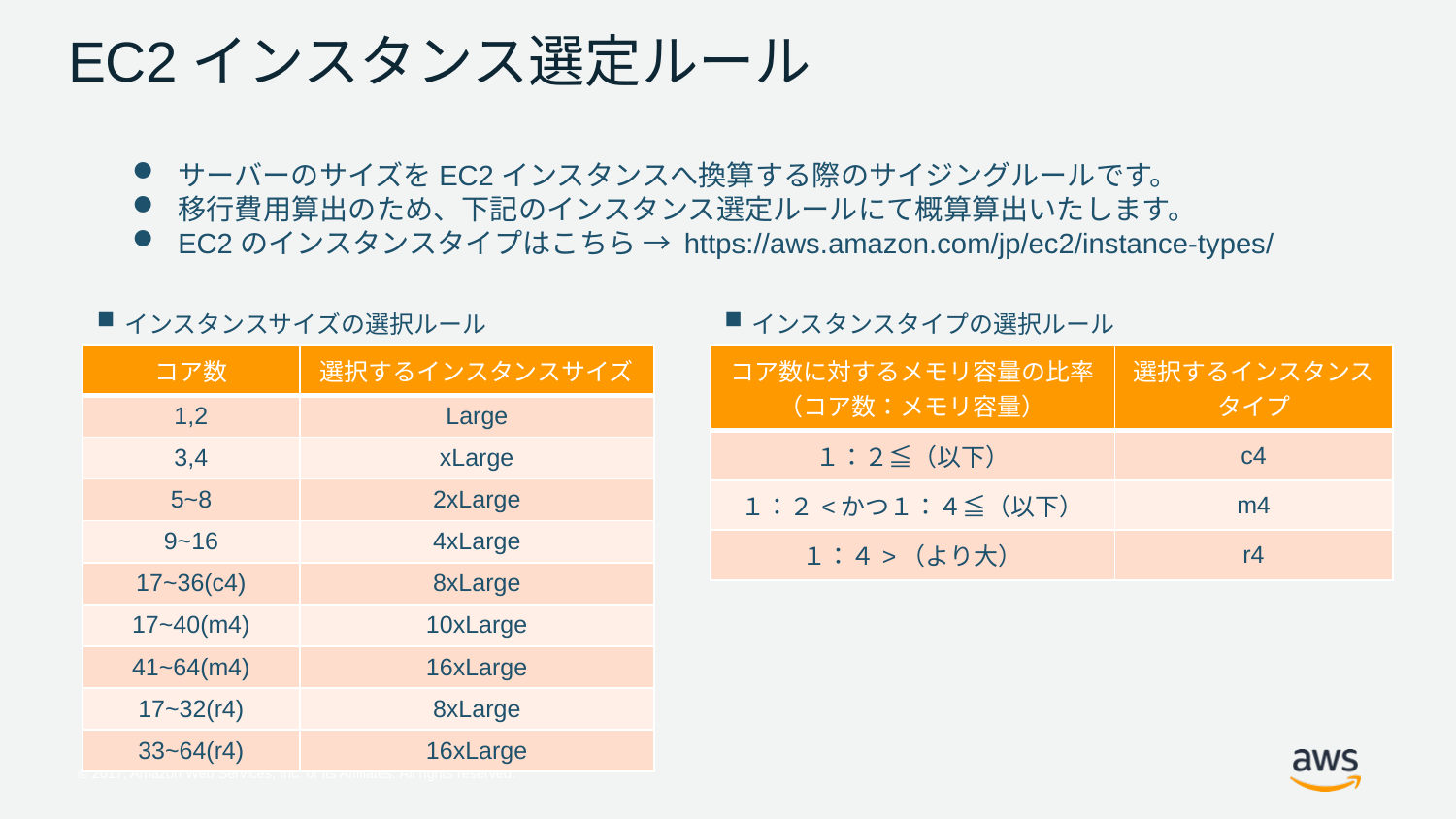

# EC2インスタンス選定ルール
サーバーのサイズをEC2インスタンスへ換算する際のサイジングルールです。
移行費用算出のため、下記のインスタンス選定ルールにて概算算出いたします。
EC2のインスタンスタイプはこちら → https://aws.amazon.com/jp/ec2/instance-types/
インスタンスサイズの選択ルール
インスタンスタイプの選択ルール
| コア数 | 選択するインスタンスサイズ |
| --- | --- |
| 1,2 | Large |
| 3,4 | xLarge |
| 5~8 | 2xLarge |
| 9~16 | 4xLarge |
| 17~36(c4) | 8xLarge |
| 17~40(m4) | 10xLarge |
| 41~64(m4) | 16xLarge |
| 17~32(r4) | 8xLarge |
| 33~64(r4) | 16xLarge |
| コア数に対するメモリ容量の比率（コア数：メモリ容量） | 選択するインスタンスタイプ |
| --- | --- |
| １：２≦（以下） | c4 |
| １：２<かつ１：４≦（以下） | m4 |
| １：４>（より大） | r4 |